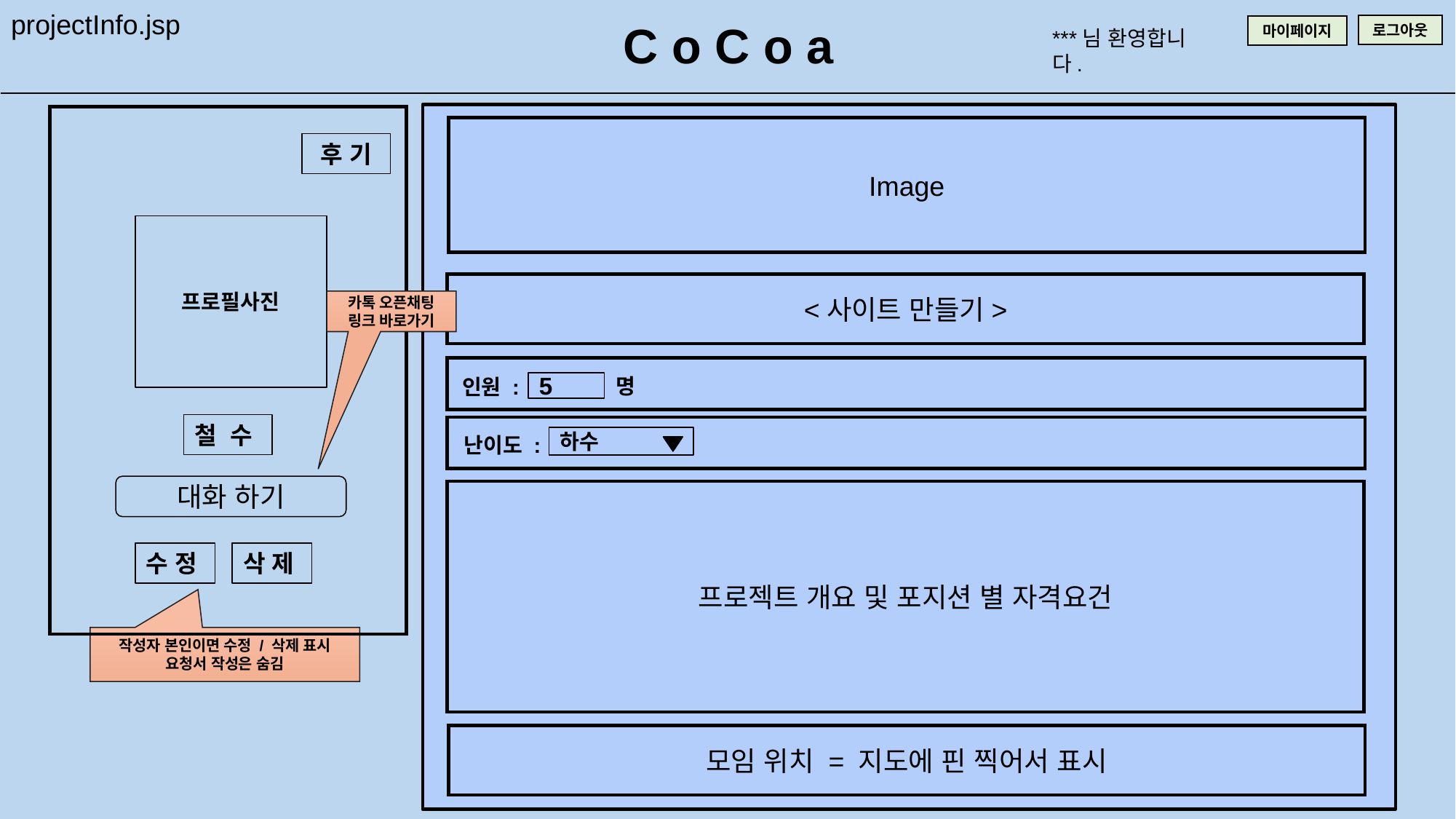

projectInfo.jsp
C o C o a
로그아웃
마이페이지
***님 환영합니다.

Image
후 기
프로필사진
<사이트 만들기>
카톡 오픈채팅 링크 바로가기

명
인원 :
5
철  수

난이도 :
하수

대화 하기
프로젝트 개요 및 포지션 별 자격요건
수 정
삭 제
작성자 본인이면 수정 / 삭제 표시
요청서 작성은 숨김
모임 위치 = 지도에 핀 찍어서 표시